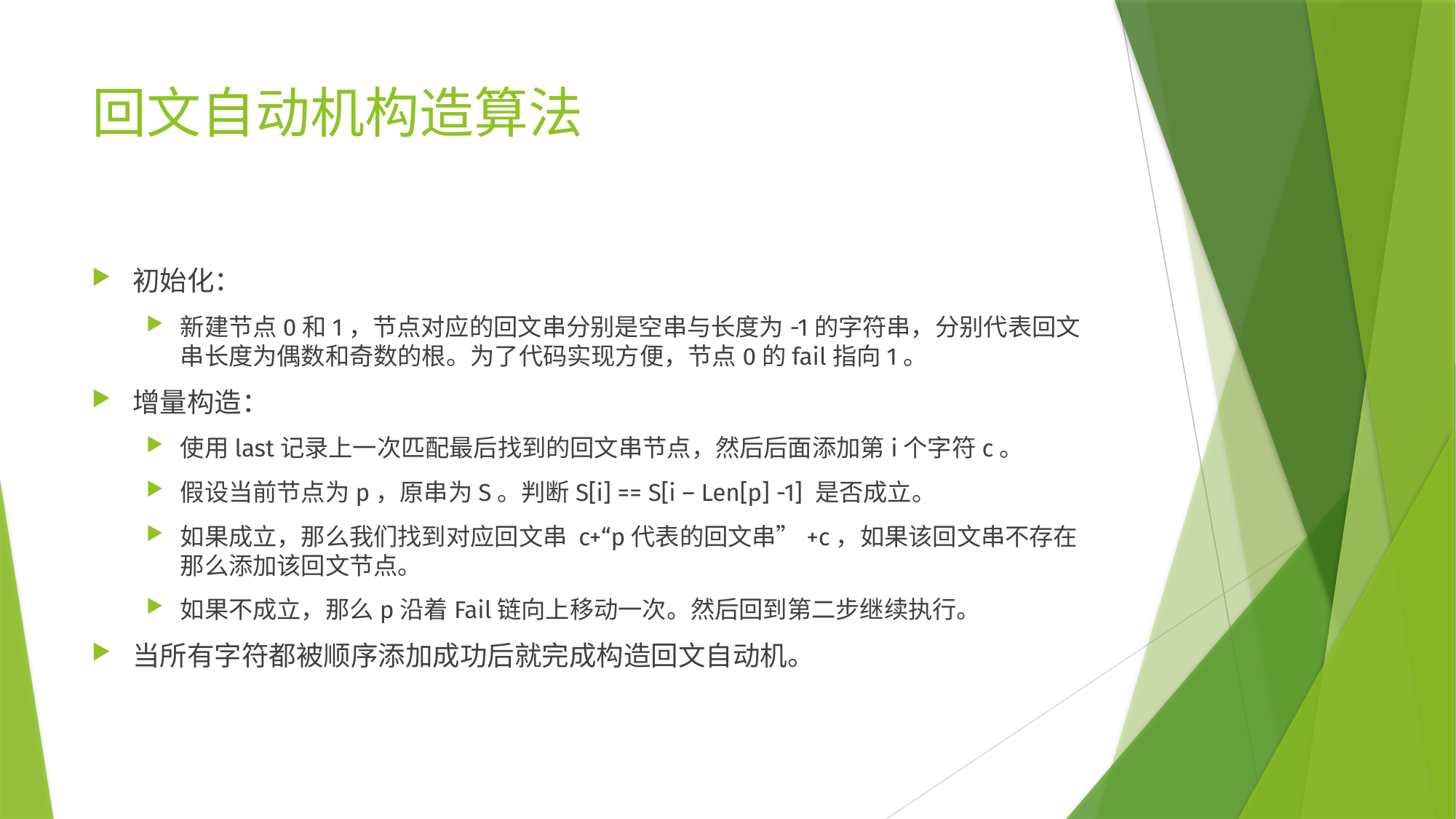

# 回文自动机构造算法
初始化：
新建节点0和1，节点对应的回文串分别是空串与长度为-1的字符串，分别代表回文串长度为偶数和奇数的根。为了代码实现方便，节点0的fail指向1。
增量构造：
使用last记录上一次匹配最后找到的回文串节点，然后后面添加第i个字符c。
假设当前节点为p，原串为S。判断S[i] == S[i – Len[p] -1] 是否成立。
如果成立，那么我们找到对应回文串 c+“p代表的回文串”+c，如果该回文串不存在那么添加该回文节点。
如果不成立，那么p沿着Fail链向上移动一次。然后回到第二步继续执行。
当所有字符都被顺序添加成功后就完成构造回文自动机。